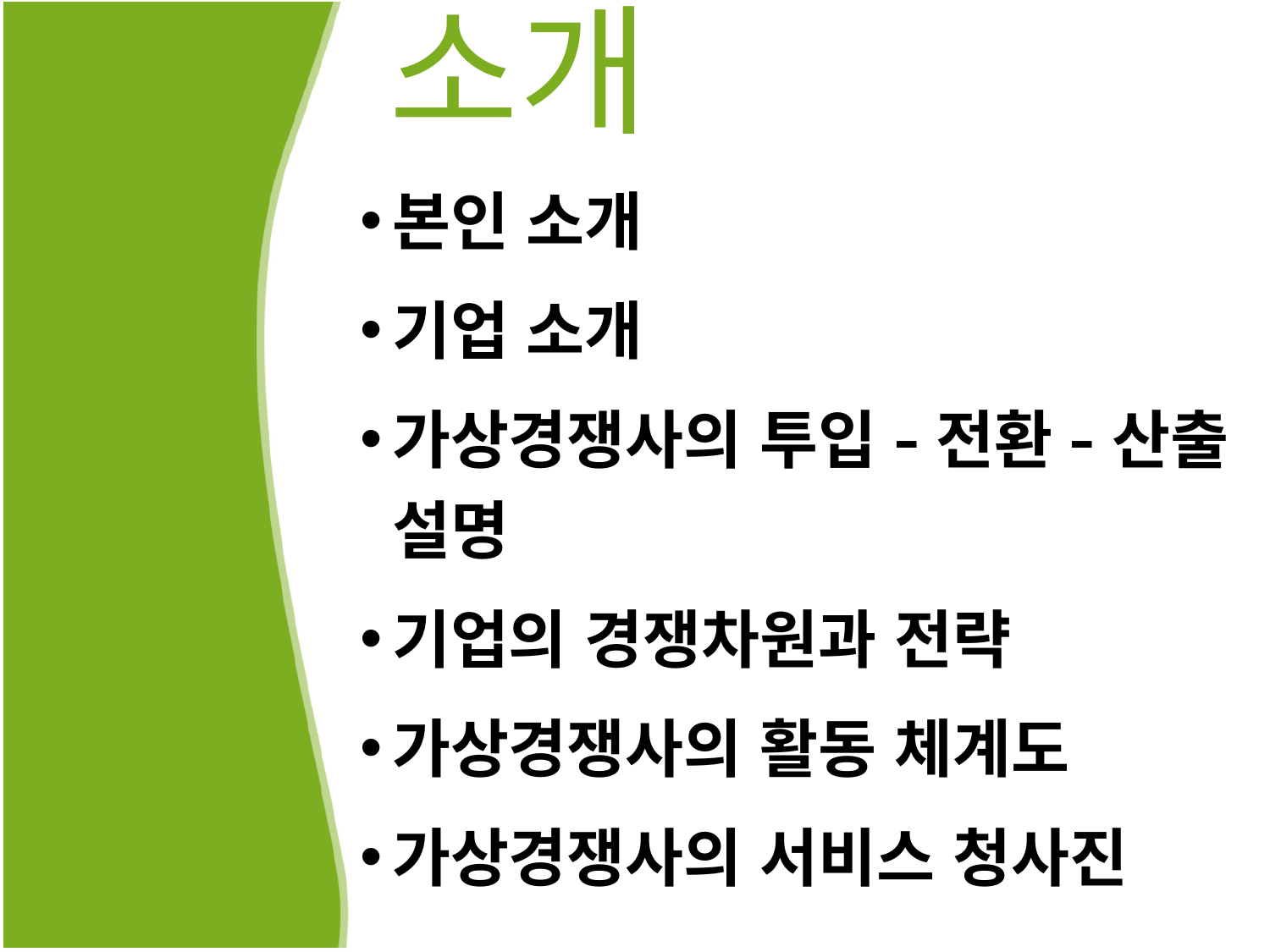

소개
본인 소개
기업 소개
가상경쟁사의 투입-전환-산출 설명
기업의 경쟁차원과 전략
가상경쟁사의 활동 체계도
가상경쟁사의 서비스 청사진